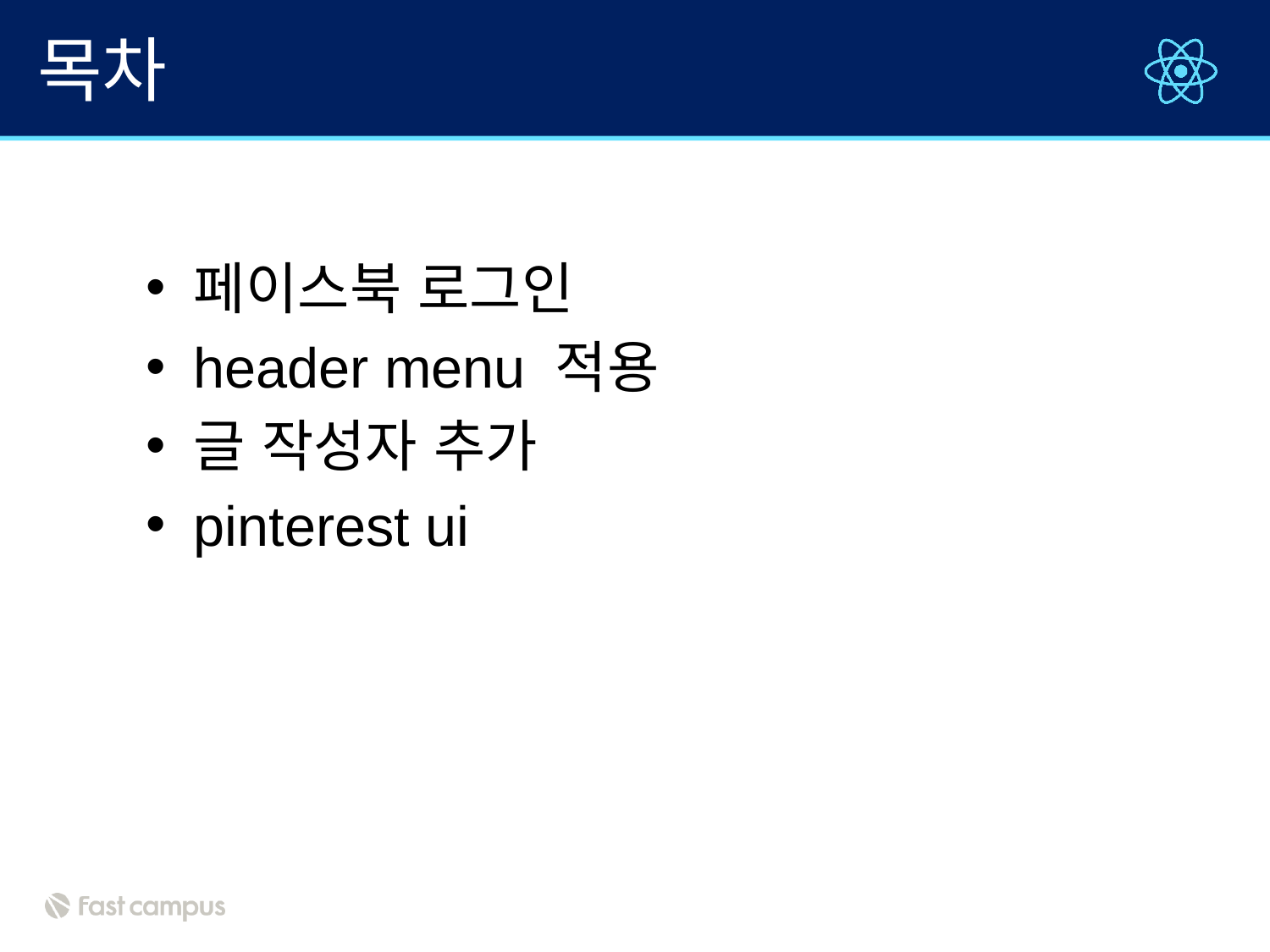

# 목차
페이스북 로그인
header menu 적용
글 작성자 추가
pinterest ui